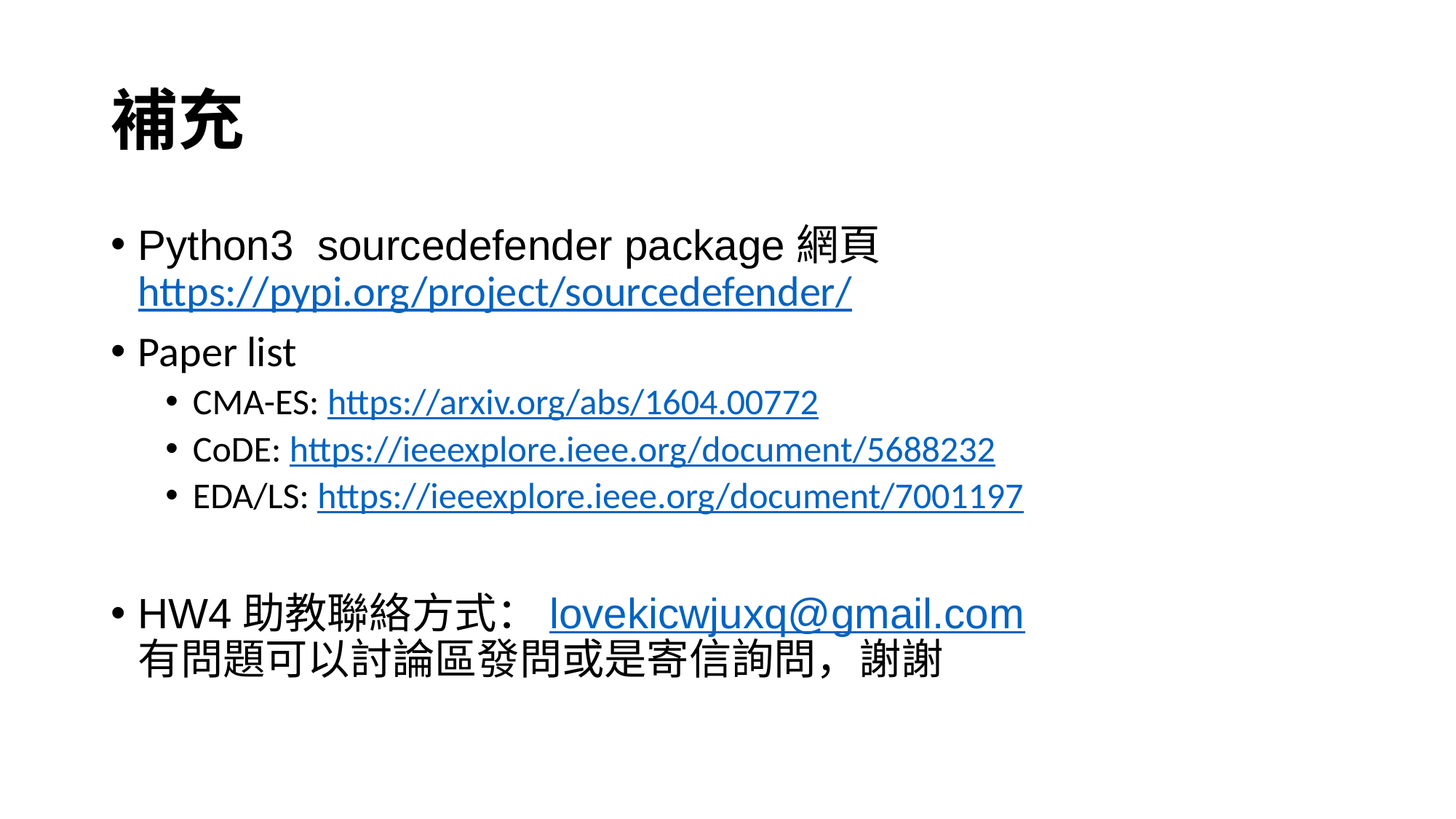

# 補充
Python3  sourcedefender package網頁
https://pypi.org/project/sourcedefender/
Paper list
CMA-ES: https://arxiv.org/abs/1604.00772
CoDE: https://ieeexplore.ieee.org/document/5688232
EDA/LS: https://ieeexplore.ieee.org/document/7001197

HW4助教聯絡方式：lovekicwjuxq@gmail.com
有問題可以討論區發問或是寄信詢問，謝謝